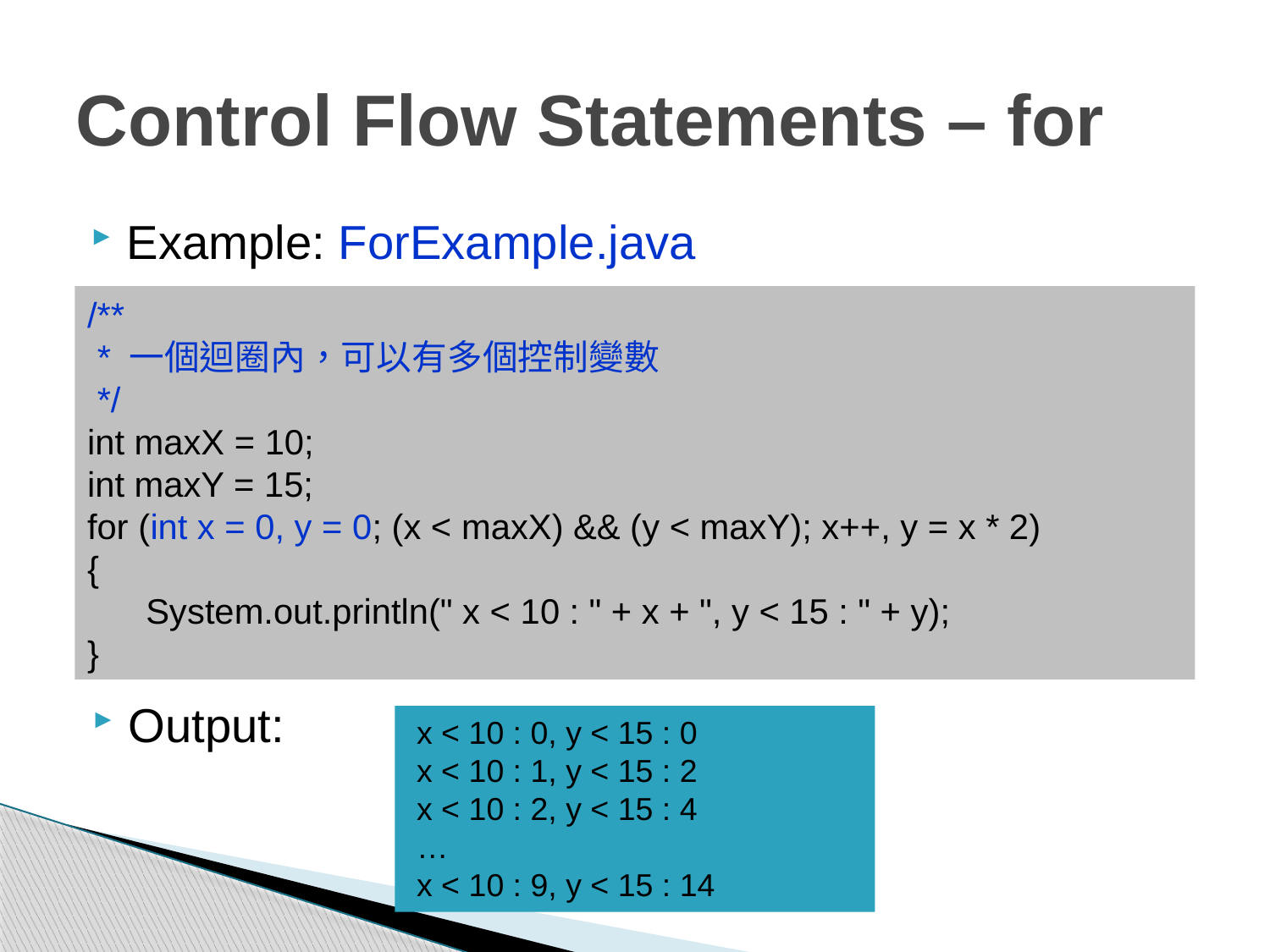

# Control Flow Statements – for
Example: ForExample.java
/**
 * 一個迴圈內，可以有多個控制變數
 */
int maxX = 10;
int maxY = 15;
for (int x = 0, y = 0; (x < maxX) && (y < maxY); x++, y = x * 2)
{
      System.out.println(" x < 10 : " + x + ", y < 15 : " + y);
}
Output:
 x < 10 : 0, y < 15 : 0
 x < 10 : 1, y < 15 : 2
 x < 10 : 2, y < 15 : 4
 …
 x < 10 : 9, y < 15 : 14